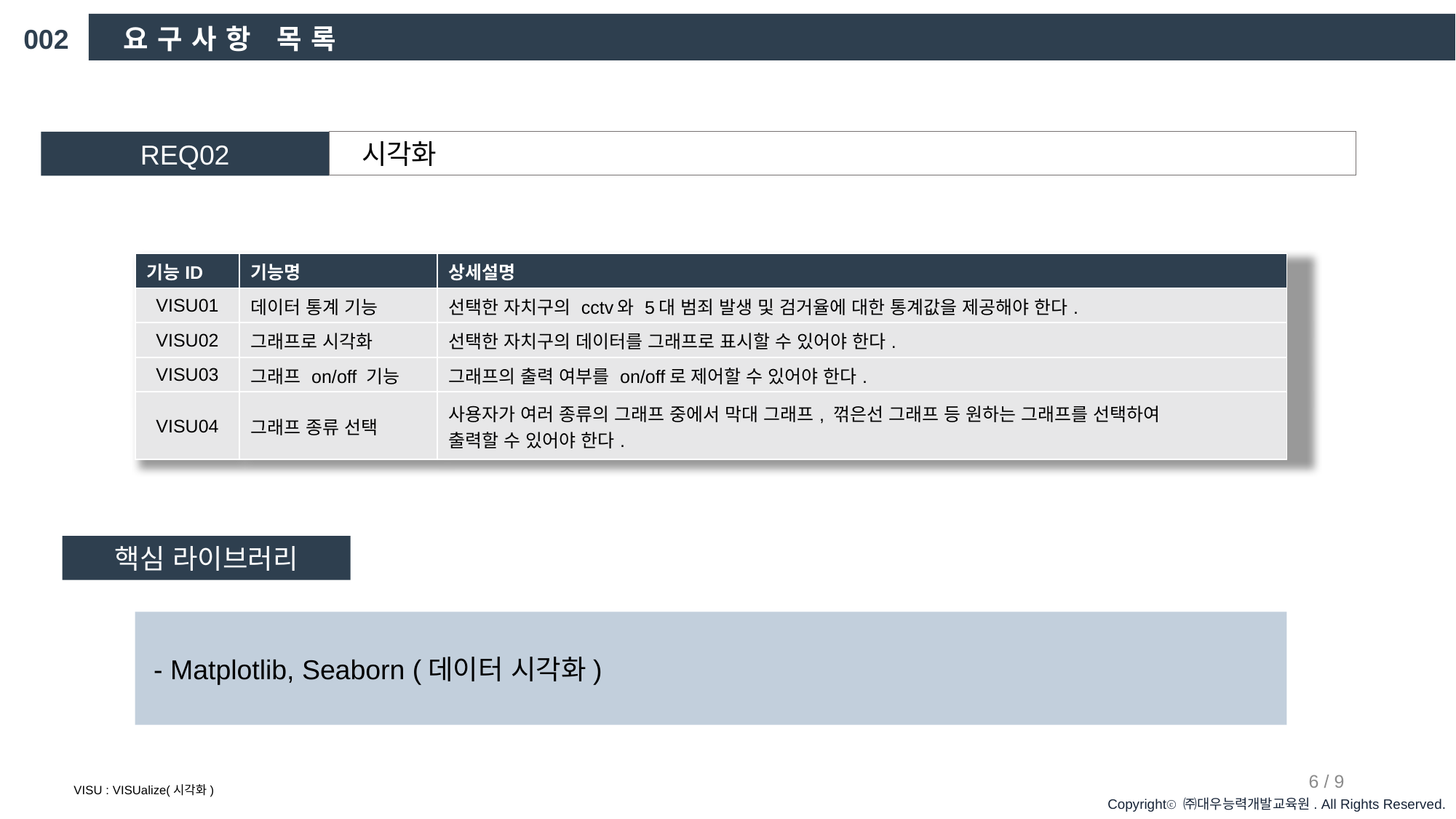

002
요구사항 목록
REQ02
  시각화
| 기능ID | 기능명 | 상세설명 |
| --- | --- | --- |
| VISU01 | 데이터 통계 기능 | 선택한 자치구의 cctv와 5대 범죄 발생 및 검거율에 대한 통계값을 제공해야 한다. |
| VISU02 | 그래프로 시각화 | 선택한 자치구의 데이터를 그래프로 표시할 수 있어야 한다. |
| VISU03 | 그래프 on/off 기능 | 그래프의 출력 여부를 on/off로 제어할 수 있어야 한다. |
| VISU04 | 그래프 종류 선택 | 사용자가 여러 종류의 그래프 중에서 막대 그래프, 꺾은선 그래프 등 원하는 그래프를 선택하여 출력할 수 있어야 한다. |
핵심 라이브러리
 - Matplotlib, Seaborn (데이터 시각화)
6 / 9
VISU : VISUalize(시각화)